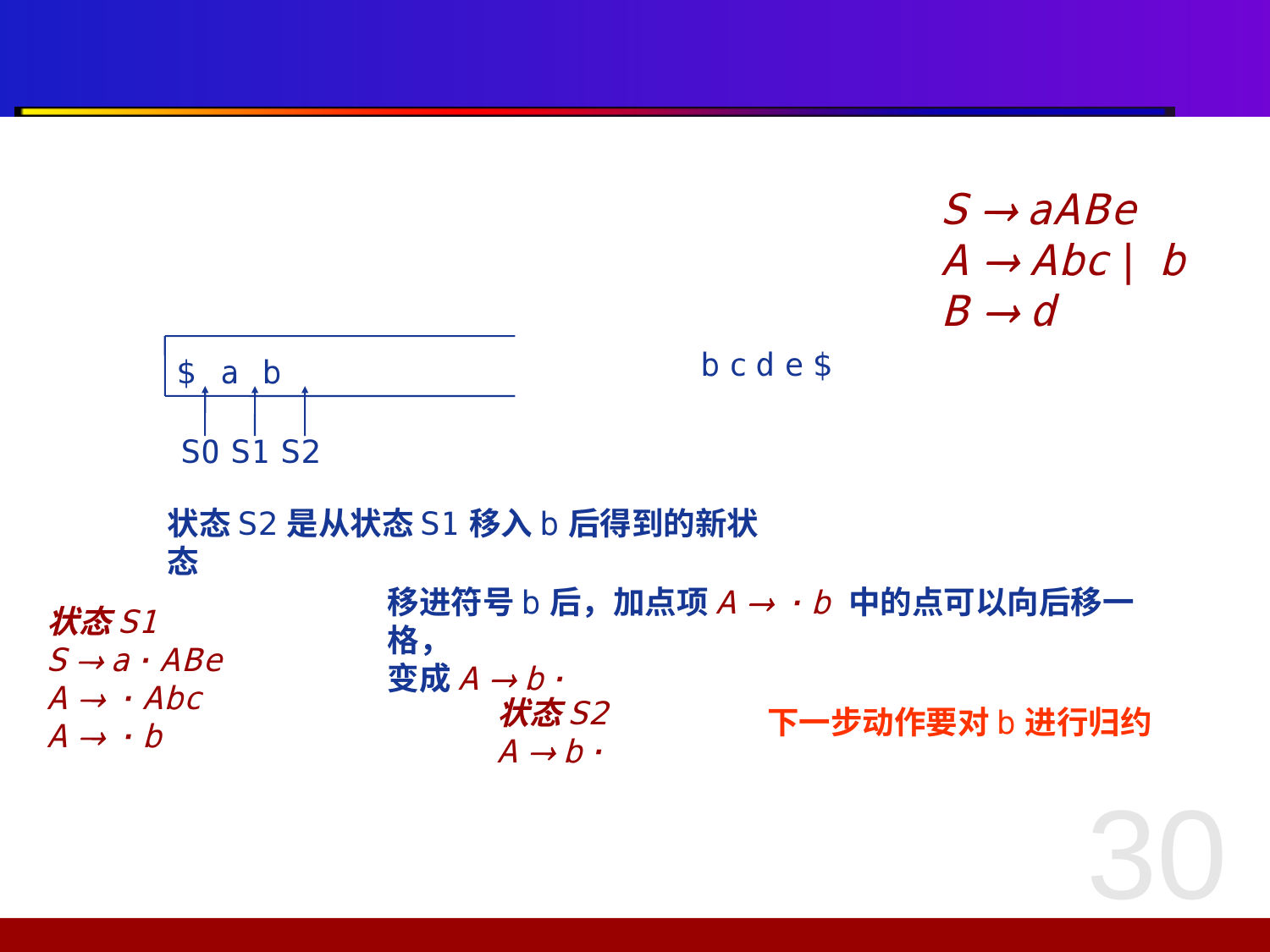

#
S → aABe
A → Abc | b
B → d

     b c d e $
$
a
b

S0
S1
S2
状态S2是从状态S1移入b后得到的新状态
移进符号b后，加点项A →  · b 中的点可以向后移一格，
变成A → b ·
状态S1
S → a · ABe
A →  · Abc
A →  · b
状态S2
A → b ·
下一步动作要对b进行归约
30